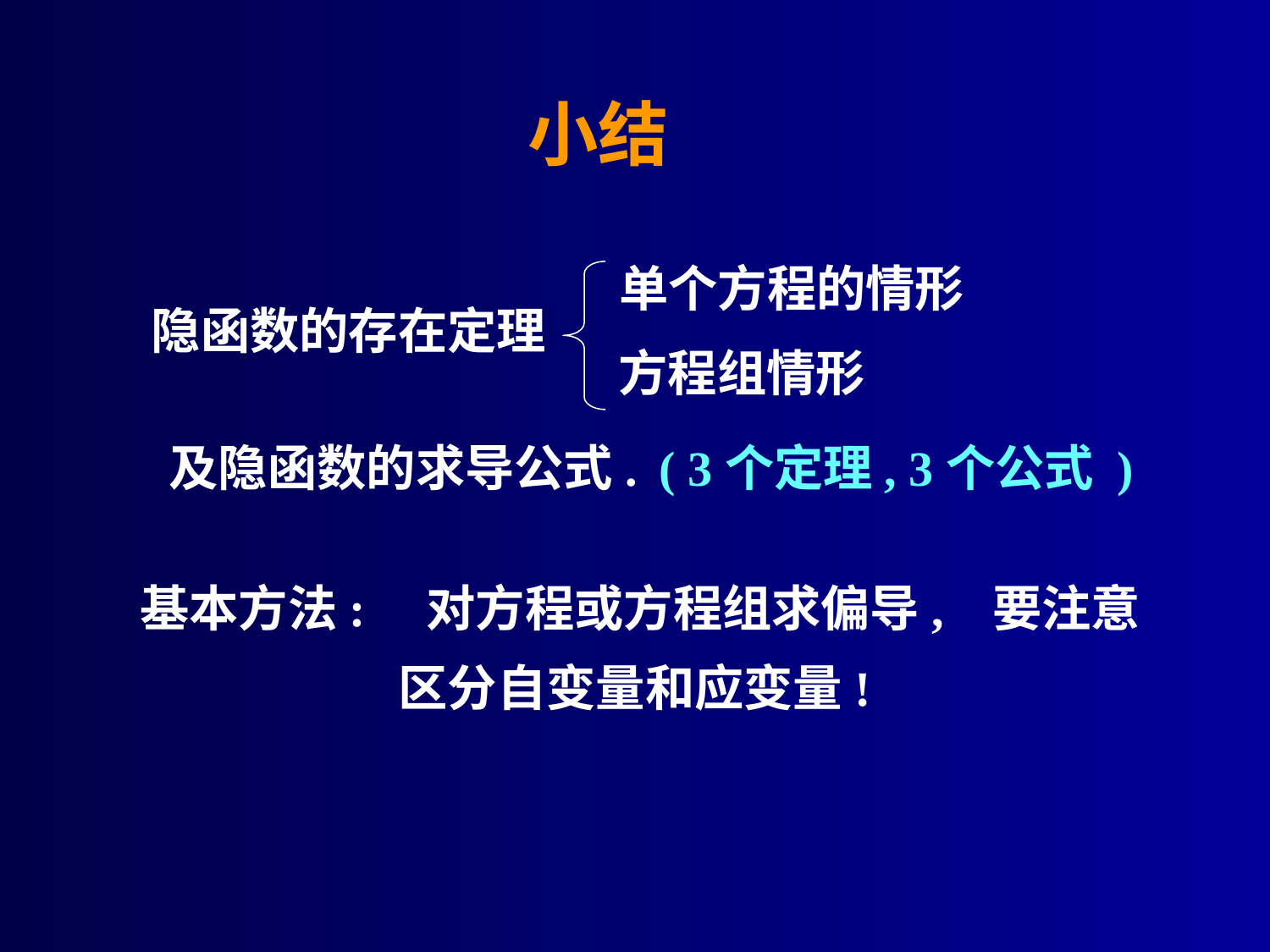

# 小结
单个方程的情形

  隐函数的存在定理
方程组情形
及隐函数的求导公式.
( 3个定理, 3个公式 )
基本方法:    对方程或方程组求偏导,   要注意
                      区分自变量和应变量!